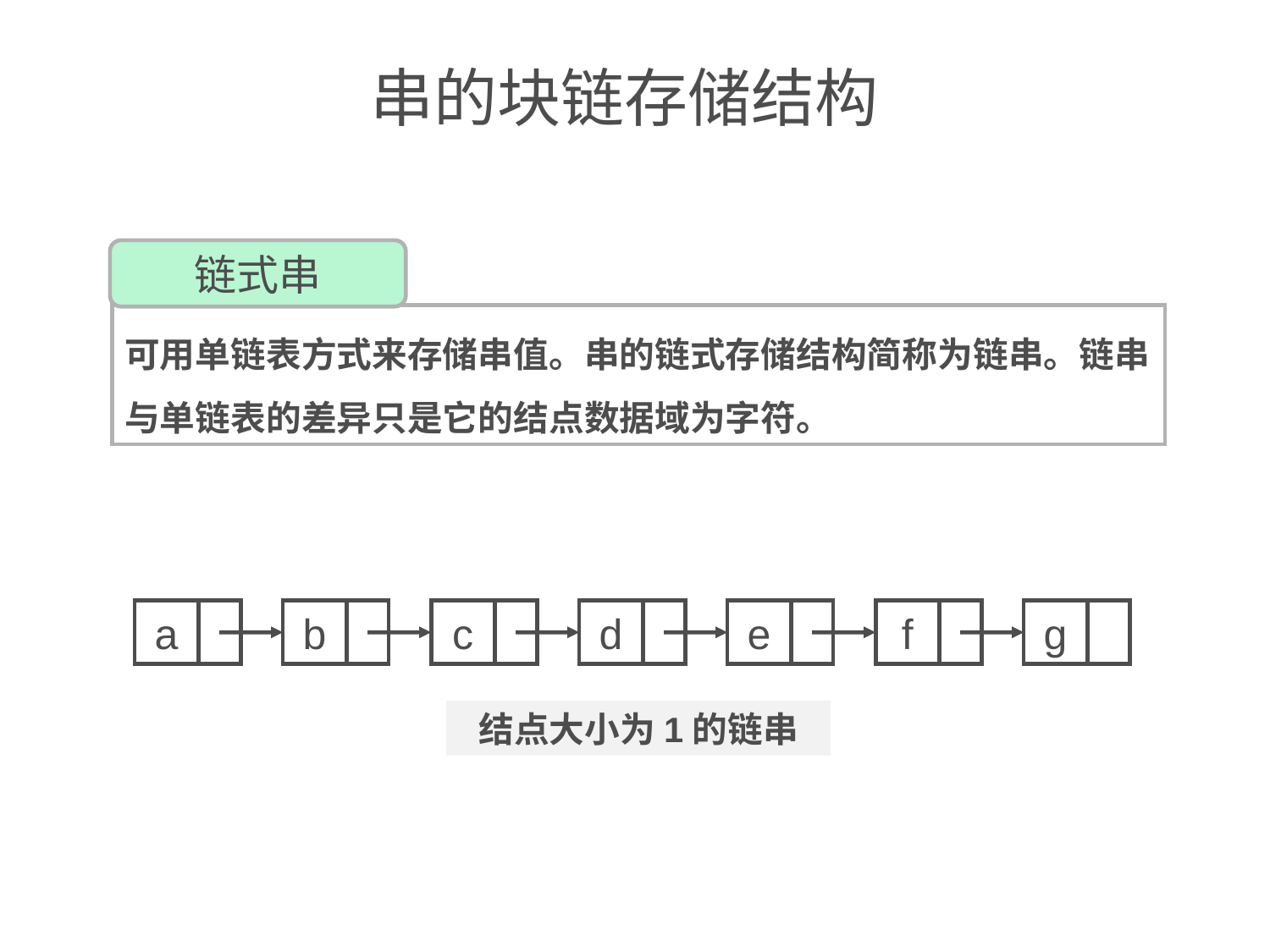

# 串的块链存储结构
链式串
可用单链表方式来存储串值。串的链式存储结构简称为链串。链串与单链表的差异只是它的结点数据域为字符。
a

b

c

d

e

f

g

结点大小为1的链串
71